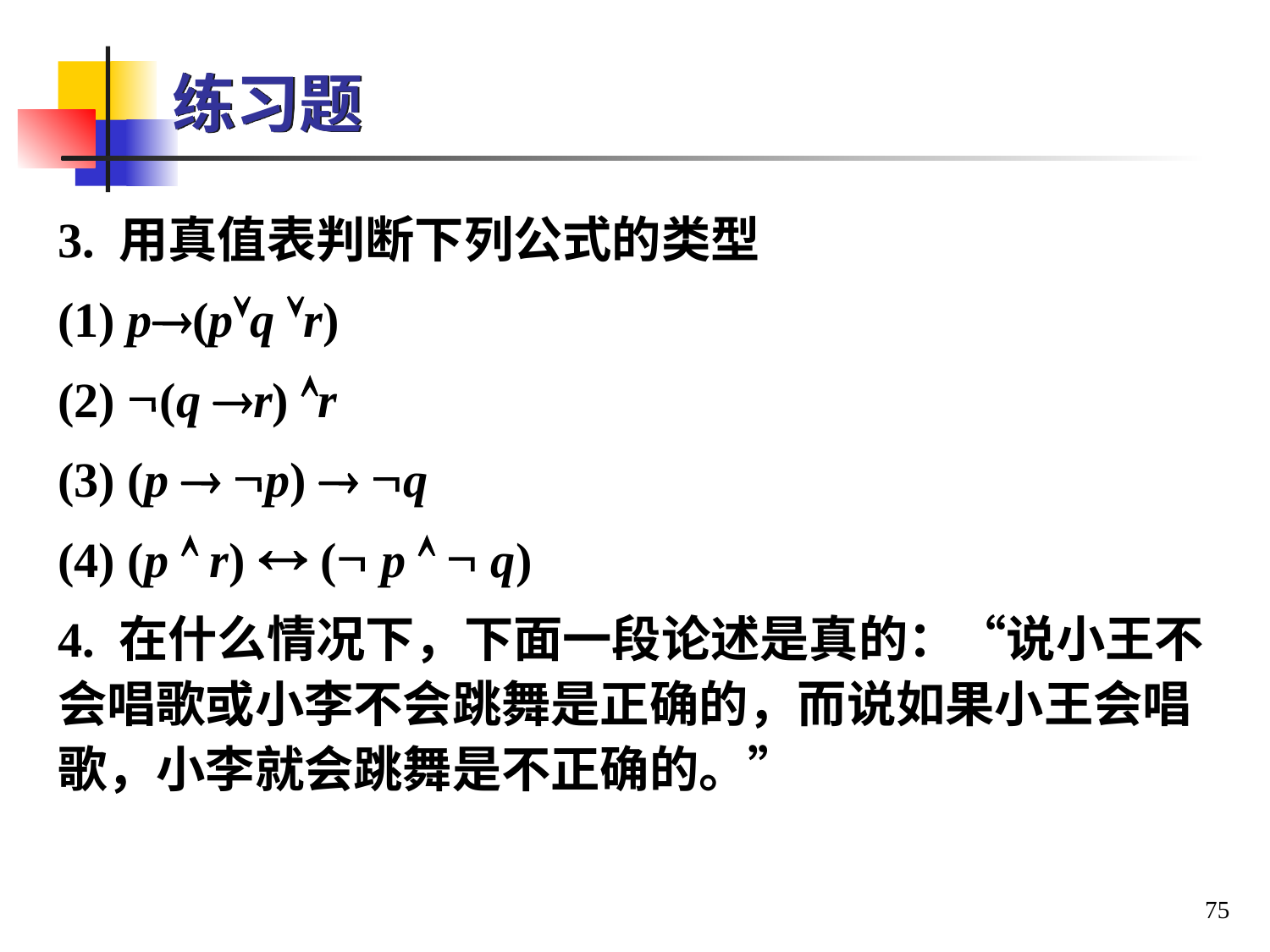

# 练习题
3. 用真值表判断下列公式的类型
(1) p→(p∨q ∨r)
(2) ¬(q →r) ∧r
(3) (p → ¬p) → ¬q
(4) (p ∧ r) ↔ (¬ p ∧ ¬ q)
4. 在什么情况下，下面一段论述是真的：“说小王不会唱歌或小李不会跳舞是正确的，而说如果小王会唱歌，小李就会跳舞是不正确的。”
75